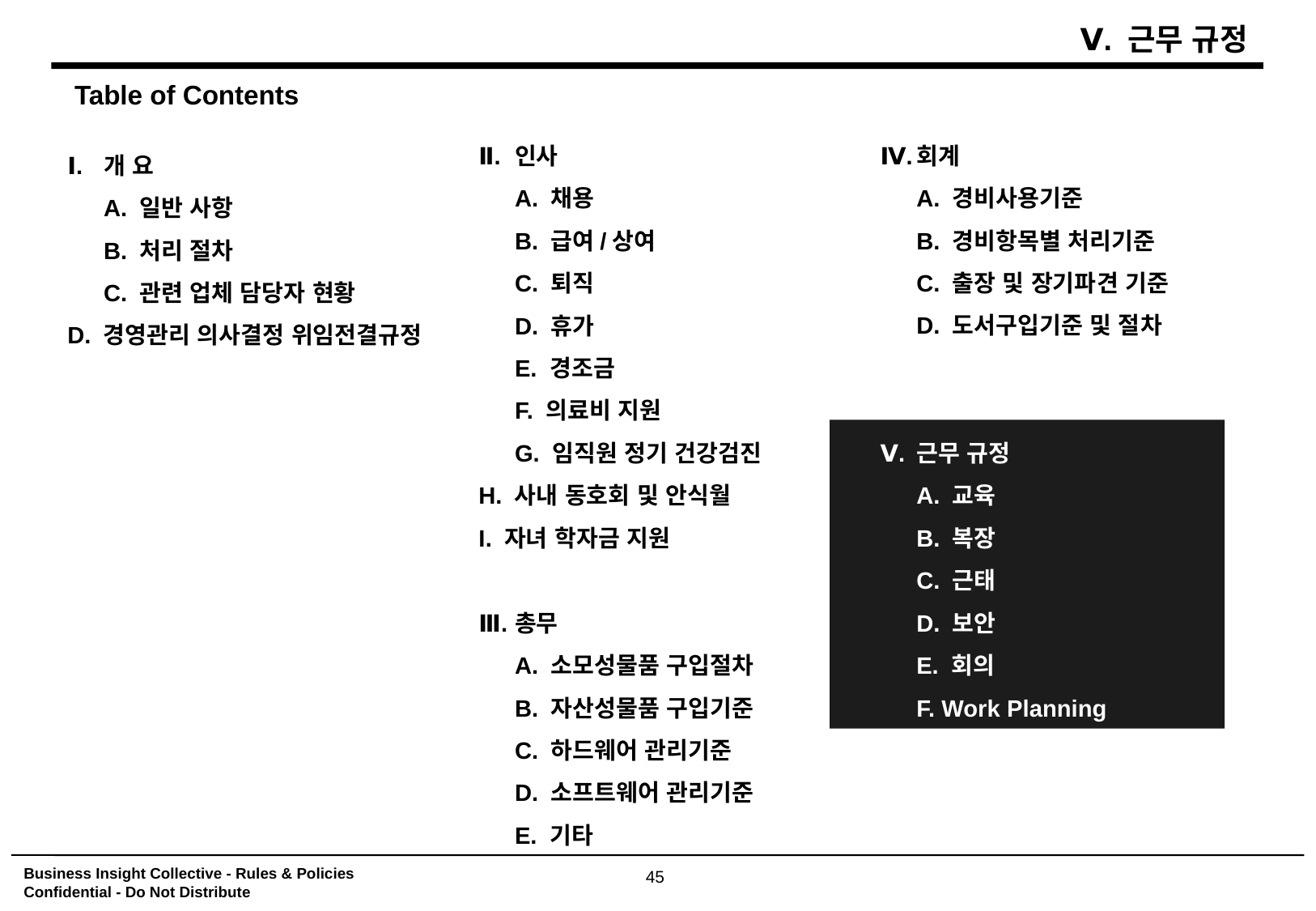

Ⅴ. 근무 규정
Table of Contents
Ⅱ.	인사
	A. 채용
	B. 급여/상여
	C. 퇴직
	D. 휴가
	E. 경조금
	F. 의료비 지원
	G. 임직원 정기 건강검진
H. 사내 동호회 및 안식월
I. 자녀 학자금 지원

Ⅲ.	총무
	A. 소모성물품 구입절차
	B. 자산성물품 구입기준
	C. 하드웨어 관리기준
	D. 소프트웨어 관리기준
	E. 기타

Ⅳ.	회계
	A. 경비사용기준
	B. 경비항목별 처리기준
	C. 출장 및 장기파견 기준
	D. 도서구입기준 및 절차

Ⅴ.	근무 규정
	A. 교육
	B. 복장
	C. 근태
	D. 보안
	E. 회의
	F. Work Planning
Ⅰ.	개 요
	A. 일반 사항
	B. 처리 절차
	C. 관련 업체 담당자 현황
D. 경영관리 의사결정 위임전결규정